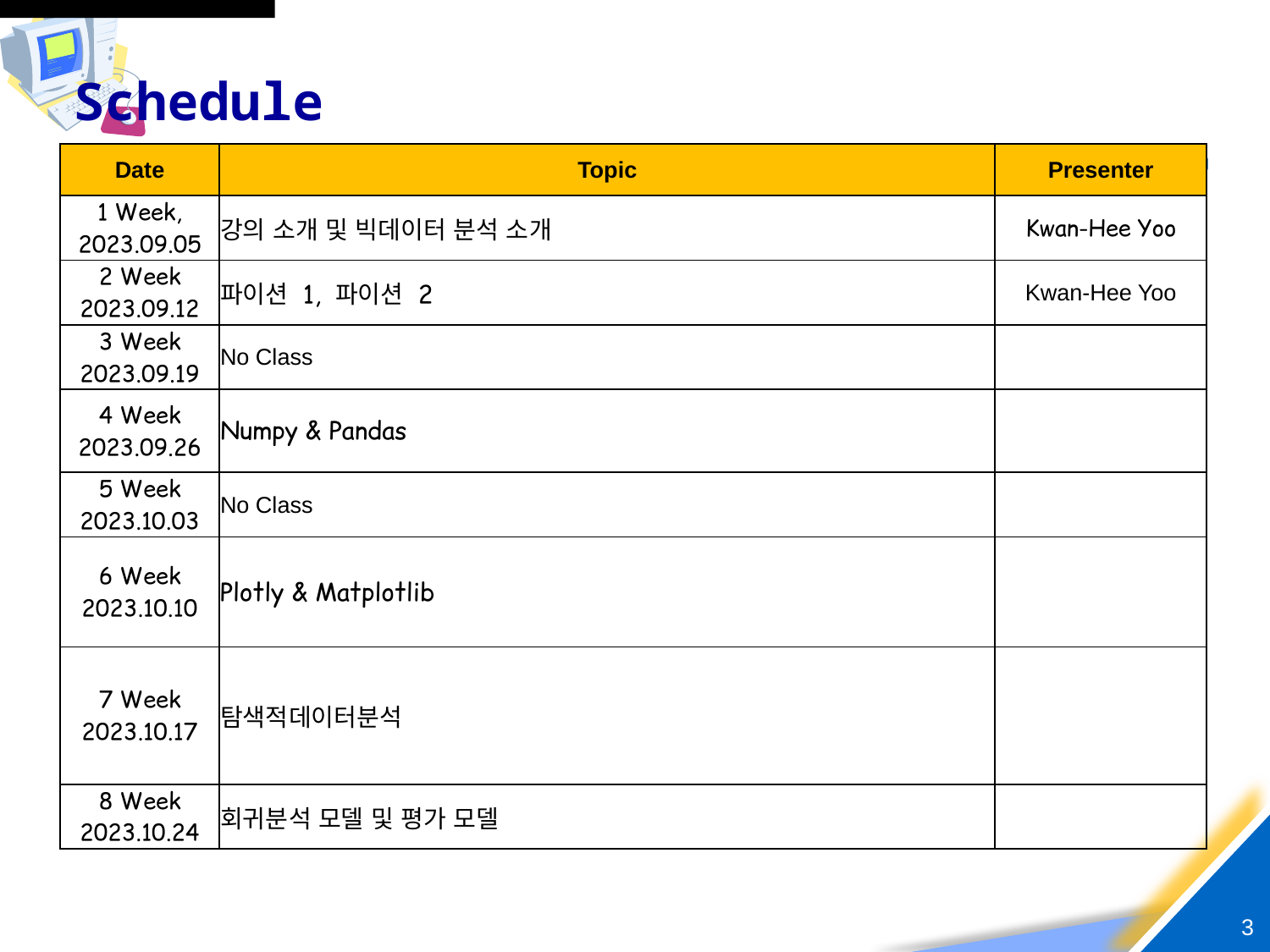

# Schedule
| Date | Topic | Presenter |
| --- | --- | --- |
| 1 Week, 2023.09.05 | 강의 소개 및 빅데이터 분석 소개 | Kwan-Hee Yoo |
| 2 Week 2023.09.12 | 파이션 1, 파이션 2 | Kwan-Hee Yoo |
| 3 Week 2023.09.19 | No Class |  |
| 4 Week 2023.09.26 | Numpy & Pandas |  |
| 5 Week 2023.10.03 | No Class |  |
| 6 Week 2023.10.10 | Plotly & Matplotlib |  |
| 7 Week 2023.10.17 | 탐색적데이터분석 |  |
| 8 Week 2023.10.24 | 회귀분석 모델 및 평가 모델 |  |
3